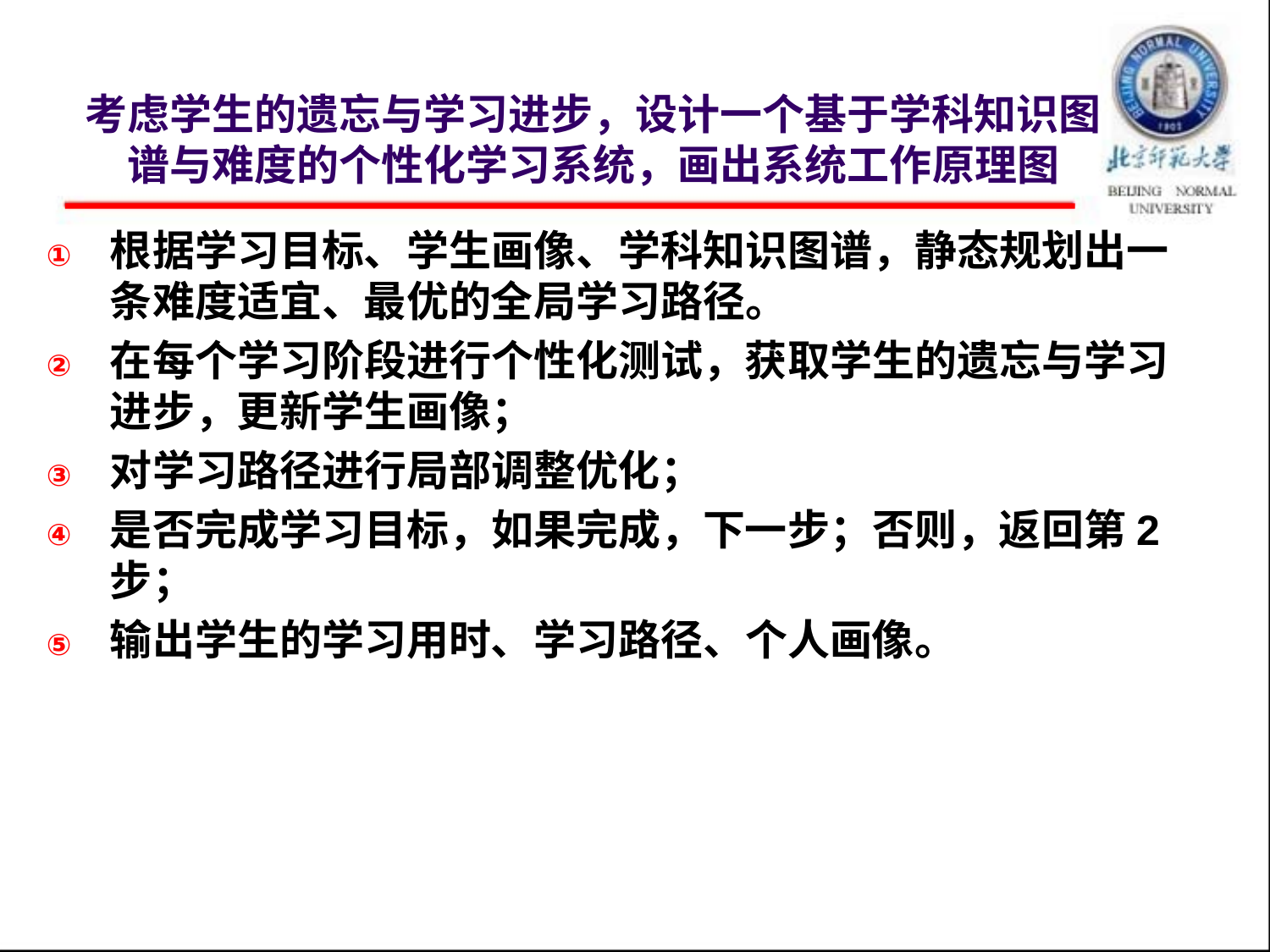

# 考虑学生的遗忘与学习进步，设计一个基于学科知识图谱与难度的个性化学习系统，画出系统工作原理图
根据学习目标、学生画像、学科知识图谱，静态规划出一条难度适宜、最优的全局学习路径。
在每个学习阶段进行个性化测试，获取学生的遗忘与学习进步，更新学生画像；
对学习路径进行局部调整优化；
是否完成学习目标，如果完成，下一步；否则，返回第2步；
输出学生的学习用时、学习路径、个人画像。